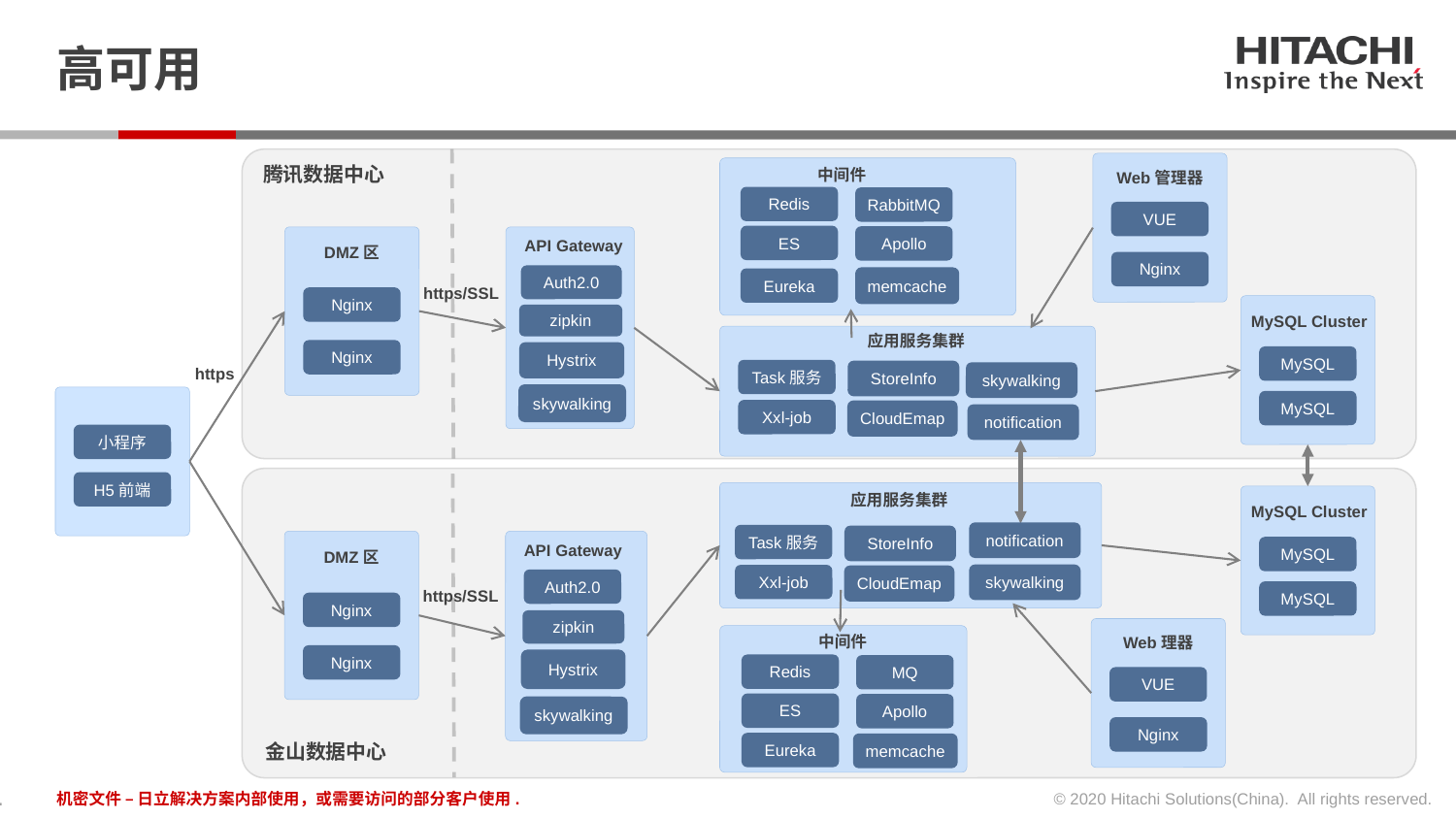

# 高可用

腾讯数据中心
中间件

Web管理器
Redis
RabbitMQ
VUE
ES
Apollo

API Gateway
DMZ区
Nginx
Auth2.0
memcache
Eureka
https/SSL
Nginx

MySQL Cluster
zipkin
应用服务集群

Nginx
Hystrix
MySQL
https
Task服务
StoreInfo
skywalking
skywalking

MySQL
Xxl-job
CloudEmap
notification
小程序

H5前端

应用服务集群

MySQL Cluster
notification
Task服务
StoreInfo

API Gateway
MySQL
DMZ区
skywalking
Xxl-job
CloudEmap
Auth2.0
https/SSL
MySQL
Nginx
zipkin

中间件

Web理器
Nginx
Hystrix
Redis
MQ
VUE
ES
Apollo
skywalking
Nginx
金山数据中心
Eureka
memcache